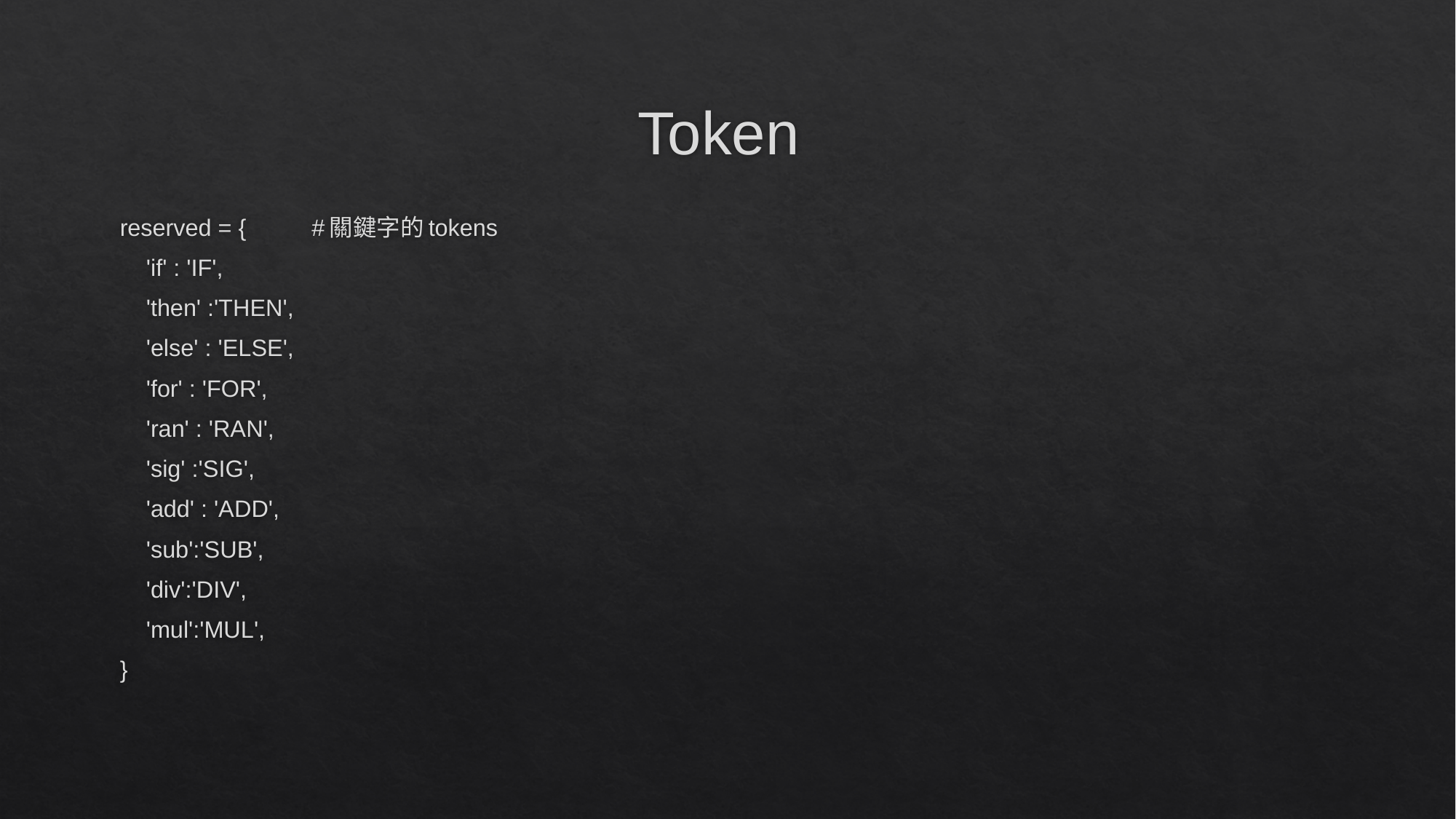

# Token
reserved = {          #關鍵字的tokens
    'if' : 'IF',
    'then' :'THEN',
    'else' : 'ELSE',
    'for' : 'FOR',
    'ran' : 'RAN',
    'sig' :'SIG',
    'add' : 'ADD',
    'sub':'SUB',
    'div':'DIV',
    'mul':'MUL',
}